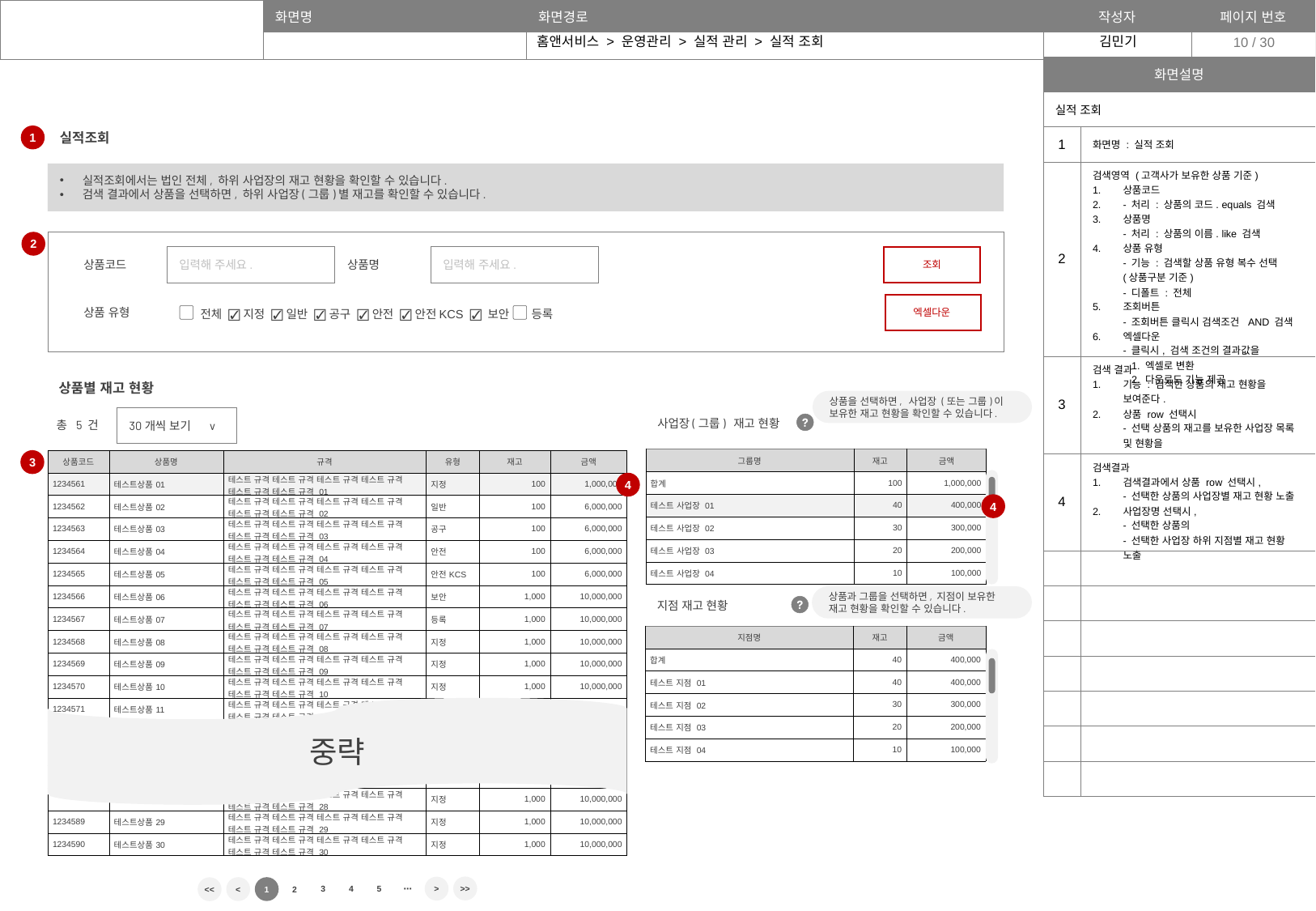

홈앤서비스 > 운영관리 > 실적 관리 > 실적 조회
10
| 주문관리 | ▼ |
| --- | --- |
| 인수/반품 | ▼ |
| 상품관리 | ▼ |
| 재고/예산 | ▼ |
| 고객센터 | ▼ |
| 운영관리 | ▼ |
| 조직 관리 | ▼ |
| 사업장 관리 |  |
| 사용자 관리 |  |
| 실적 관리 | ▼ |
| 실적조회 |  |
| 세금계산서 |  |
| 채무 관리 |  |
| 재고 조회 | ▼ |
| 사업장별 재고 |  |
| 재고 조회 |  |
| 예산운영 |  |
| 상품관리 | ▼ |
| 상품승인 |  |
| 상품진열 |  |
| 산업안전보건관리비 | ▼ |
| 산업안전보건관리비 |  |
| 산업안전관리비 월별 사용내역 |  |
| SKB산업안전보건 관리비 월별 사용내역 |  |
| 화면설명 |  |
| --- | --- |
| 실적 조회 |  |
| 1 | 화면명 : 실적 조회 |
| 2 | 검색영역 (고객사가 보유한 상품 기준) 상품코드 - 처리 : 상품의 코드. equals 검색 상품명 - 처리 : 상품의 이름. like 검색 상품 유형 - 기능 : 검색할 상품 유형 복수 선택 (상품구분 기준) - 디폴트 : 전체 조회버튼 - 조회버튼 클릭시 검색조건 AND 검색 엑셀다운 - 클릭시, 검색 조건의 결과값을 1. 엑셀로 변환 2. 다운로드 기능 제공 |
| 3 | 검색 결과 기능 : 검색한 상품의 재고 현황을 보여준다. 상품 row 선택시 - 선택 상품의 재고를 보유한 사업장 목록 및 현황을 |
| 4 | 검색결과 검색결과에서 상품 row 선택시, - 선택한 상품의 사업장별 재고 현황 노출 사업장명 선택시, - 선택한 상품의 - 선택한 사업장 하위 지점별 재고 현황 노출 |
|  |  |
|  |  |
|  |  |
|  |  |
|  |  |
|  |  |
|  |  |
실적조회
1
실적조회에서는 법인 전체, 하위 사업장의 재고 현황을 확인할 수 있습니다.
검색 결과에서 상품을 선택하면, 하위 사업장(그룹)별 재고를 확인할 수 있습니다.
2

상품코드
입력해 주세요.
상품명
입력해 주세요.
조회
상품 유형
▢ 전체  ☑️ 지정  ☑️ 일반  ☑️ 공구  ☑️ 안전  ☑️ 안전KCS  ☑️ 보안 ▢ 등록
엑셀다운
상품별 재고 현황
상품을 선택하면,  사업장 (또는 그룹)이 보유한 재고 현황을 확인할 수 있습니다.
사업장(그룹)  재고 현황
총  5 건
30개씩 보기     v
?
| 그룹명 | 재고 | 금액 |
| --- | --- | --- |
| 합계 | 100 | 1,000,000 |
| 테스트 사업장 01 | 40 | 400,000 |
| 테스트 사업장 02 | 30 | 300,000 |
| 테스트 사업장 03 | 20 | 200,000 |
| 테스트 사업장 04 | 10 | 100,000 |
3
| 상품코드 | 상품명 | 규격 | 유형 | 재고 | 금액 |
| --- | --- | --- | --- | --- | --- |
| 1234561 | 테스트상품01 | 테스트 규격 테스트 규격 테스트 규격 테스트 규격 테스트 규격 테스트 규격 01 | 지정 | 100 | 1,000,000 |
| 1234562 | 테스트상품02 | 테스트 규격 테스트 규격 테스트 규격 테스트 규격 테스트 규격 테스트 규격 02 | 일반 | 100 | 6,000,000 |
| 1234563 | 테스트상품03 | 테스트 규격 테스트 규격 테스트 규격 테스트 규격 테스트 규격 테스트 규격 03 | 공구 | 100 | 6,000,000 |
| 1234564 | 테스트상품04 | 테스트 규격 테스트 규격 테스트 규격 테스트 규격 테스트 규격 테스트 규격 04 | 안전 | 100 | 6,000,000 |
| 1234565 | 테스트상품05 | 테스트 규격 테스트 규격 테스트 규격 테스트 규격 테스트 규격 테스트 규격 05 | 안전KCS | 100 | 6,000,000 |
| 1234566 | 테스트상품06 | 테스트 규격 테스트 규격 테스트 규격 테스트 규격 테스트 규격 테스트 규격 06 | 보안 | 1,000 | 10,000,000 |
| 1234567 | 테스트상품07 | 테스트 규격 테스트 규격 테스트 규격 테스트 규격 테스트 규격 테스트 규격 07 | 등록 | 1,000 | 10,000,000 |
| 1234568 | 테스트상품08 | 테스트 규격 테스트 규격 테스트 규격 테스트 규격 테스트 규격 테스트 규격 08 | 지정 | 1,000 | 10,000,000 |
| 1234569 | 테스트상품09 | 테스트 규격 테스트 규격 테스트 규격 테스트 규격 테스트 규격 테스트 규격 09 | 지정 | 1,000 | 10,000,000 |
| 1234570 | 테스트상품10 | 테스트 규격 테스트 규격 테스트 규격 테스트 규격 테스트 규격 테스트 규격 10 | 지정 | 1,000 | 10,000,000 |
| 1234571 | 테스트상품11 | 테스트 규격 테스트 규격 테스트 규격 테스트 규격 테스트 규격 테스트 규격 11 |  |  |  |
|  |  |  |  |  |  |
|  |  |  |  |  |  |
|  |  |  |  | 1,000 | 10,000,000 |
|  |  | 테스트 규격 테스트 규격 테스트 규격 테스트 규격 테스트 규격 테스트 규격 28 | 지정 | 1,000 | 10,000,000 |
| 1234589 | 테스트상품29 | 테스트 규격 테스트 규격 테스트 규격 테스트 규격 테스트 규격 테스트 규격 29 | 지정 | 1,000 | 10,000,000 |
| 1234590 | 테스트상품30 | 테스트 규격 테스트 규격 테스트 규격 테스트 규격 테스트 규격 테스트 규격 30 | 지정 | 1,000 | 10,000,000 |

4

4
상품과 그룹을 선택하면, 지점이 보유한 재고 현황을 확인할 수 있습니다.
지점 재고 현황
?
| 지점명 | 재고 | 금액 |
| --- | --- | --- |
| 합계 | 40 | 400,000 |
| 테스트 지점 01 | 40 | 400,000 |
| 테스트 지점 02 | 30 | 300,000 |
| 테스트 지점 03 | 20 | 200,000 |
| 테스트 지점 04 | 10 | 100,000 |

중략
>>
⋯
>
3
4
5
<
1
2
<<